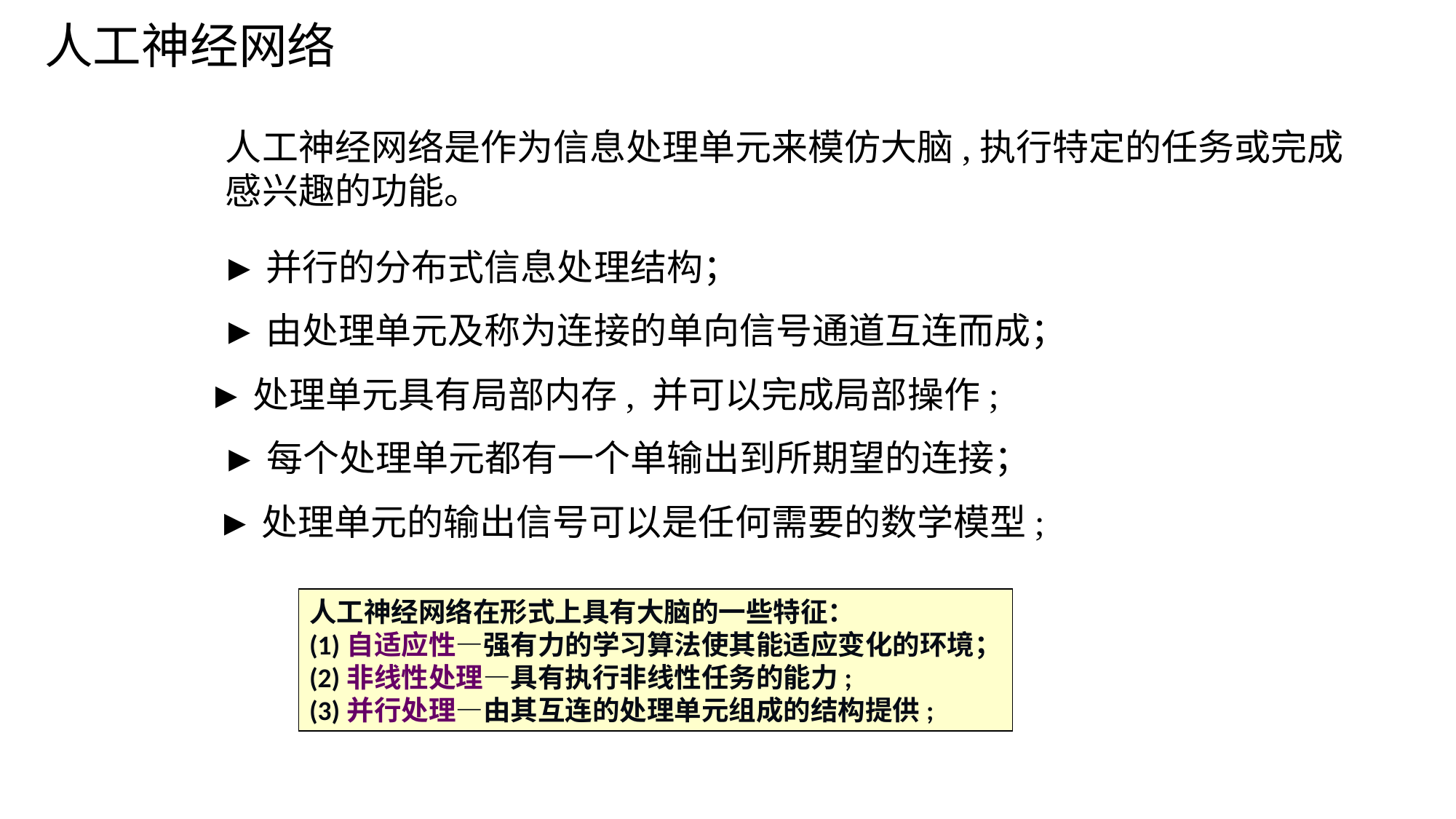

# 人工神经网络
人工神经网络是作为信息处理单元来模仿大脑,执行特定的任务或完成感兴趣的功能。
►并行的分布式信息处理结构；
►由处理单元及称为连接的单向信号通道互连而成；
►处理单元具有局部内存, 并可以完成局部操作;
►每个处理单元都有一个单输出到所期望的连接；
►处理单元的输出信号可以是任何需要的数学模型;
人工神经网络在形式上具有大脑的一些特征：
(1)自适应性—强有力的学习算法使其能适应变化的环境；
(2)非线性处理—具有执行非线性任务的能力;
(3)并行处理—由其互连的处理单元组成的结构提供;